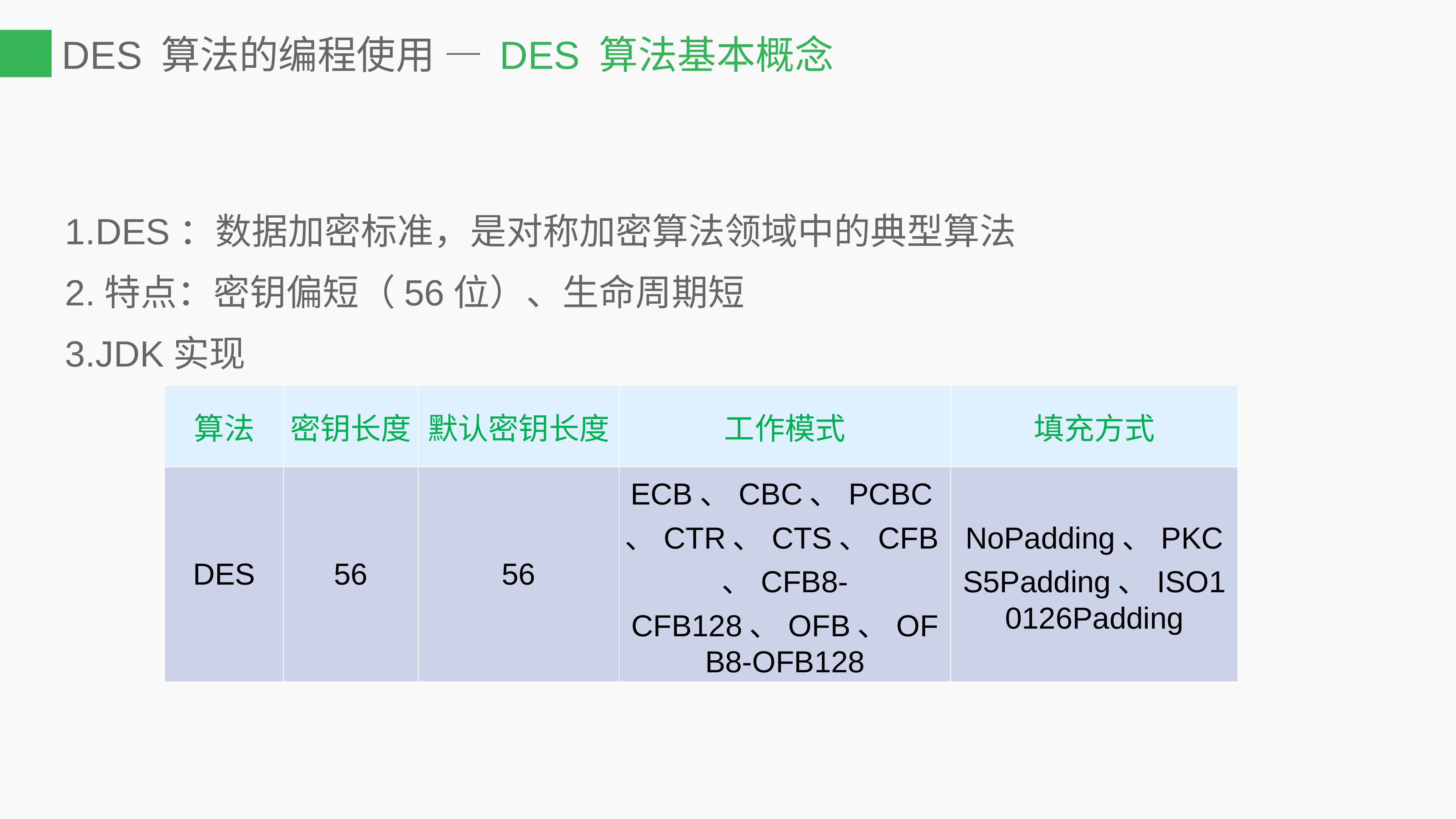

# DES 算法的编程使用 — DES 算法基本概念
1.DES：数据加密标准，是对称加密算法领域中的典型算法
2.特点：密钥偏短（56位）、生命周期短
3.JDK实现

| 算法 | 密钥长度 | 默认密钥长度 | 工作模式 | 填充方式 |
| --- | --- | --- | --- | --- |
| DES | 56 | 56 | ECB、CBC、PCBC、CTR、CTS、CFB、CFB8-CFB128、OFB、OFB8-OFB128 | NoPadding、PKCS5Padding、ISO10126Padding |